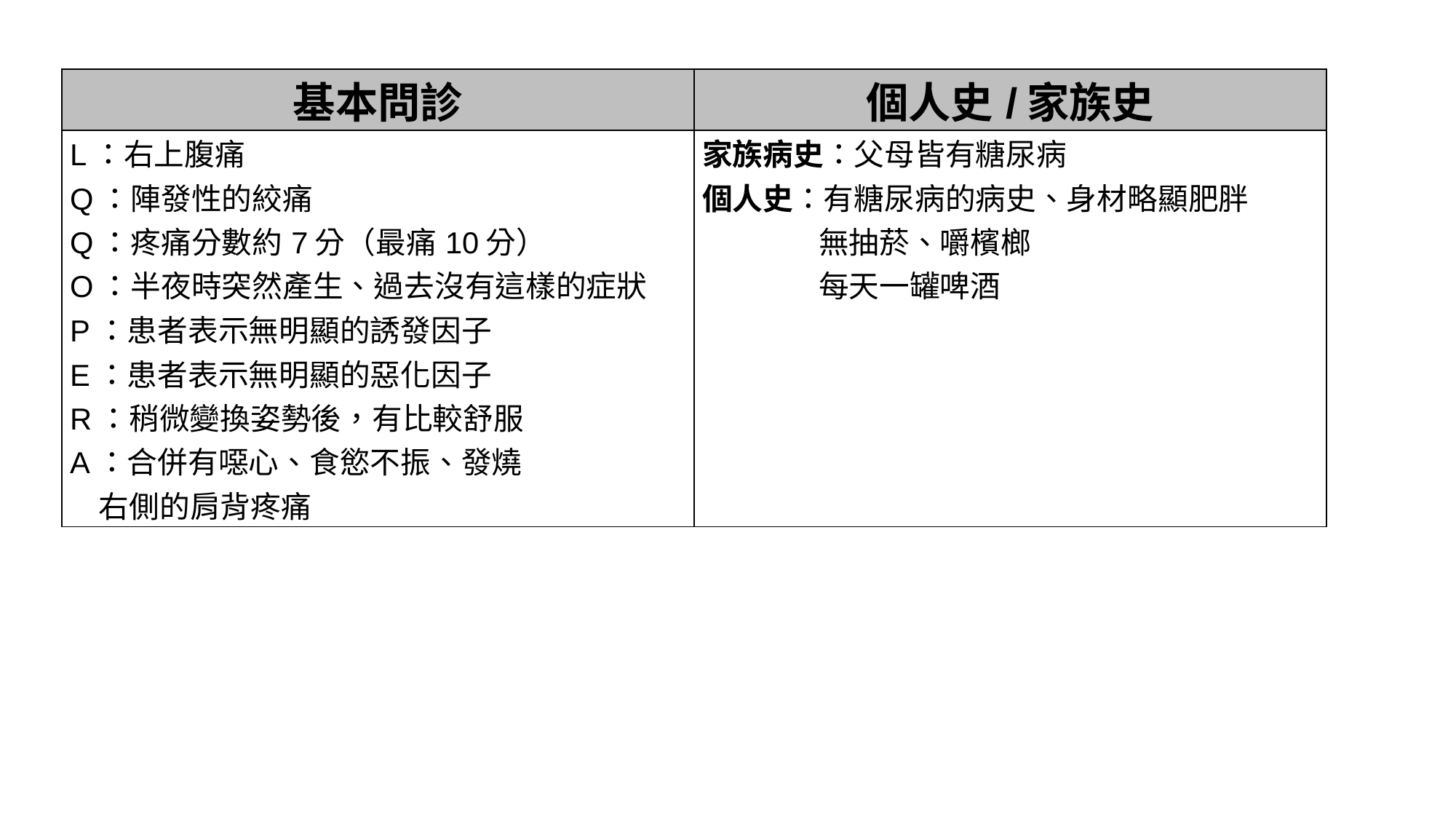

| 基本問診 | 個人史/家族史 |
| --- | --- |
| L：右上腹痛 Q：陣發性的絞痛 Q：疼痛分數約7分（最痛10分） O：半夜時突然產生、過去沒有這樣的症狀 P：患者表示無明顯的誘發因子 E：患者表示無明顯的惡化因子 R：稍微變換姿勢後，有比較舒服 A：合併有噁心、食慾不振、發燒 右側的肩背疼痛 | 家族病史：父母皆有糖尿病 個人史：有糖尿病的病史、身材略顯肥胖 無抽菸、嚼檳榔 每天一罐啤酒 |